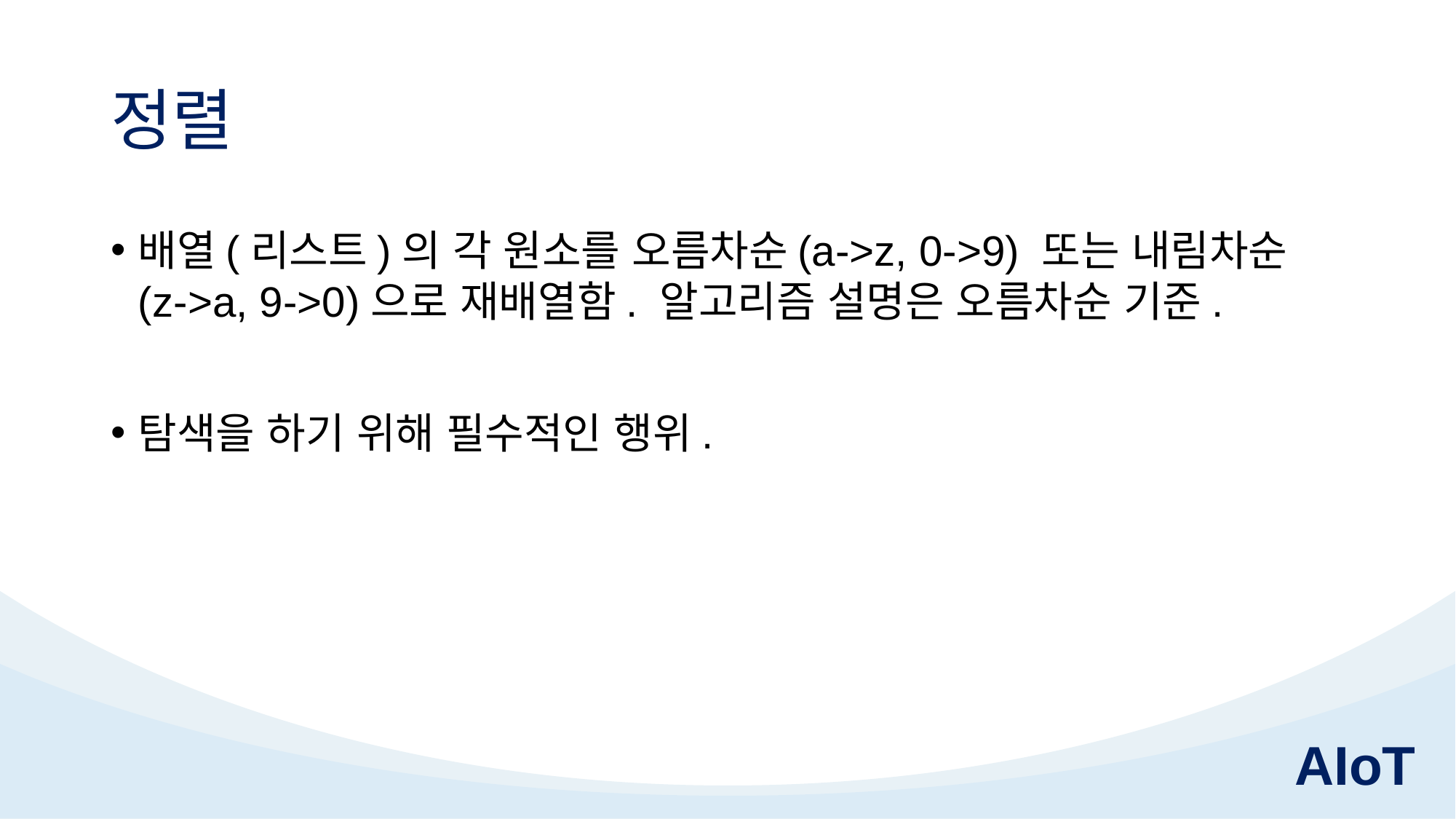

# 정렬
배열(리스트)의 각 원소를 오름차순(a->z, 0->9) 또는 내림차순(z->a, 9->0)으로 재배열함. 알고리즘 설명은 오름차순 기준.

탐색을 하기 위해 필수적인 행위.